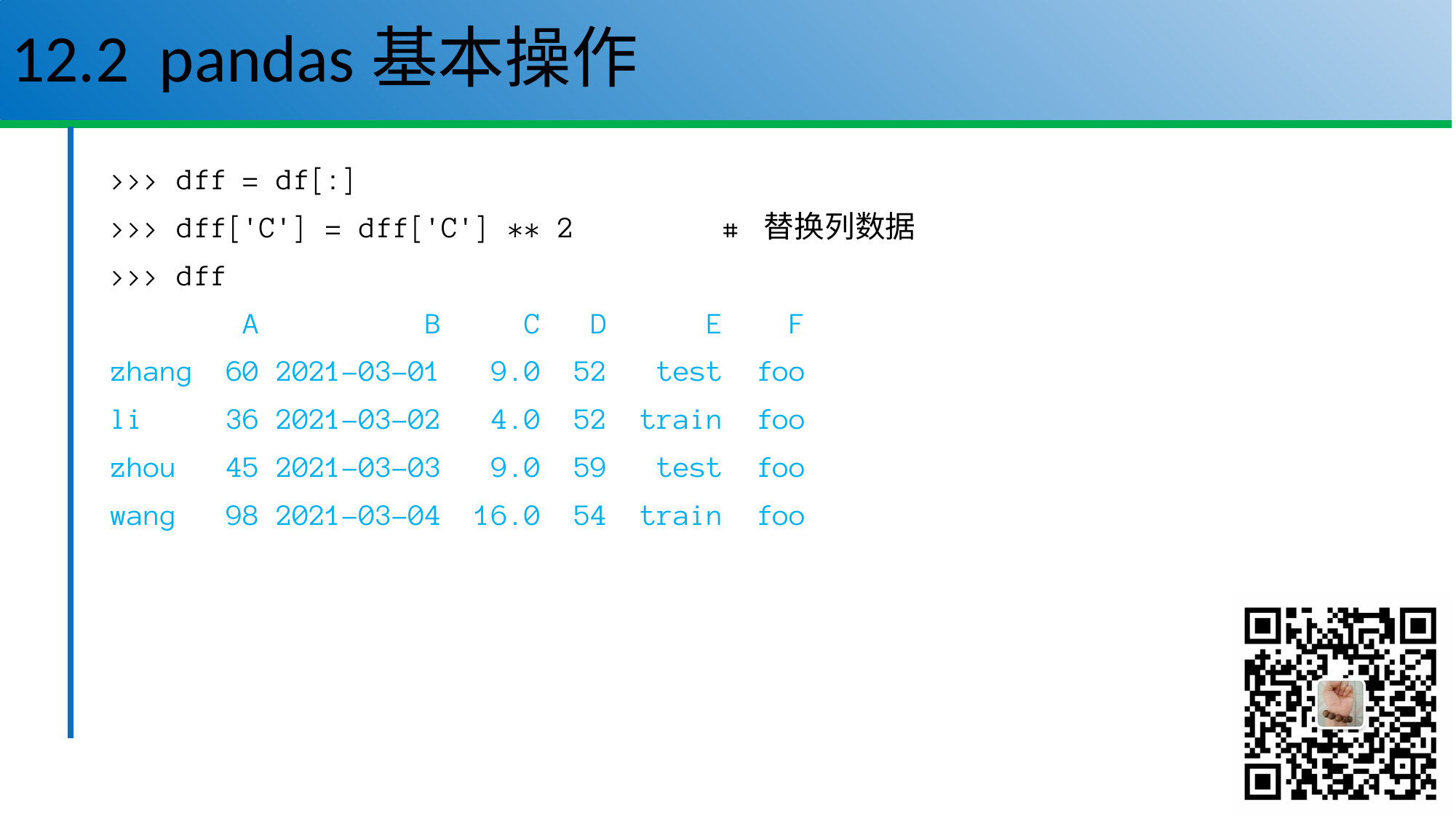

# 12.2  pandas基本操作
>>> dff = df[:]
>>> dff['C'] = dff['C'] ** 2         # 替换列数据
>>> dff
        A          B     C   D      E    F
zhang  60 2021-03-01   9.0  52   test  foo
li     36 2021-03-02   4.0  52  train  foo
zhou   45 2021-03-03   9.0  59   test  foo
wang   98 2021-03-04  16.0  54  train  foo
55